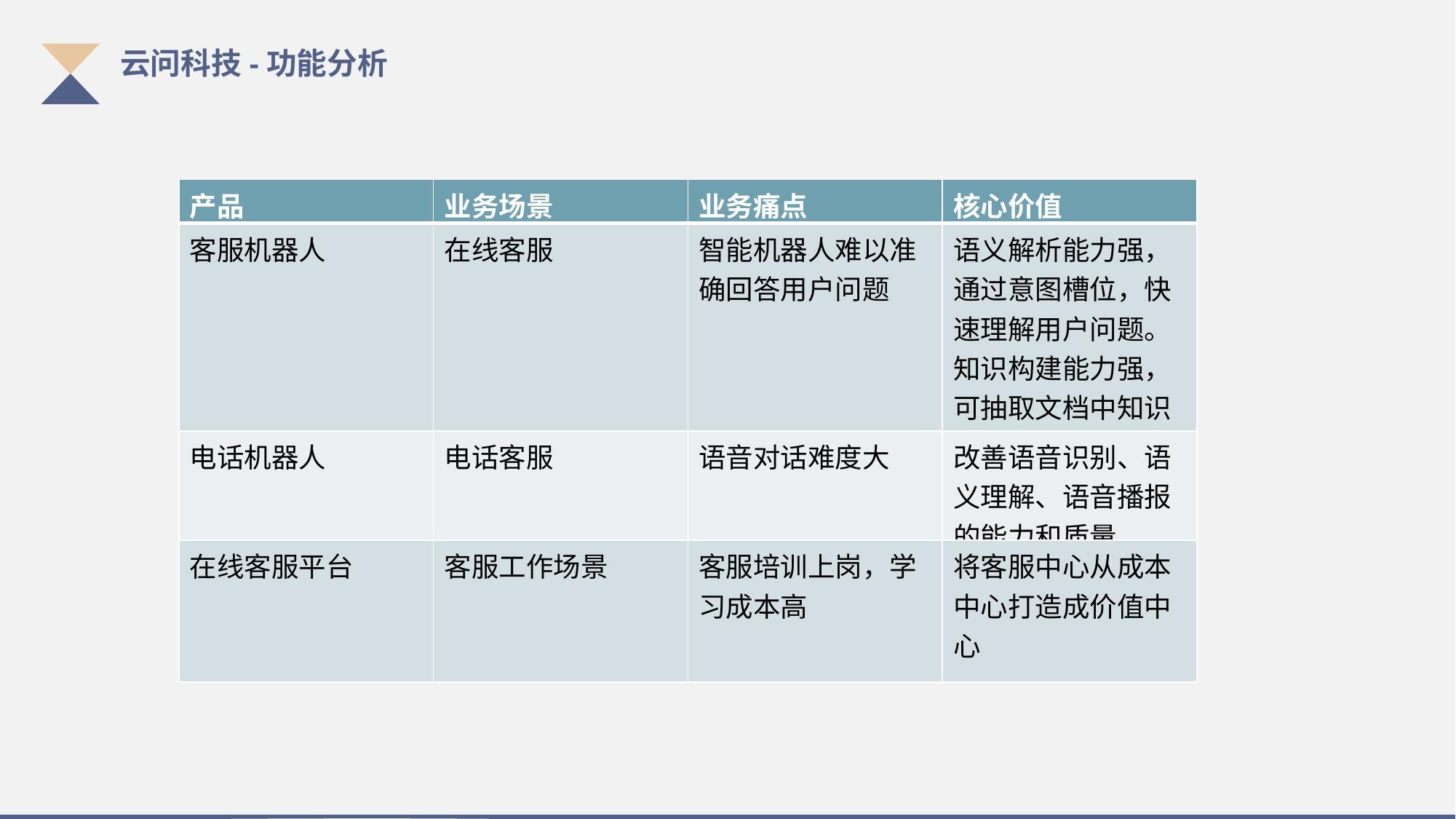

云问科技-功能分析

| 产品 | 业务场景 | 业务痛点 | 核心价值 |
| --- | --- | --- | --- |
| 客服机器人 | 在线客服 | 智能机器人难以准确回答用户问题 | 语义解析能力强，通过意图槽位，快速理解用户问题。 知识构建能力强，可抽取文档中知识点并构成问答形式。 |
| 电话机器人 | 电话客服 | 语音对话难度大 | 改善语音识别、语义理解、语音播报的能力和质量。 |
| 在线客服平台 | 客服工作场景 | 客服培训上岗，学习成本高 | 将客服中心从成本中心打造成价值中心 |